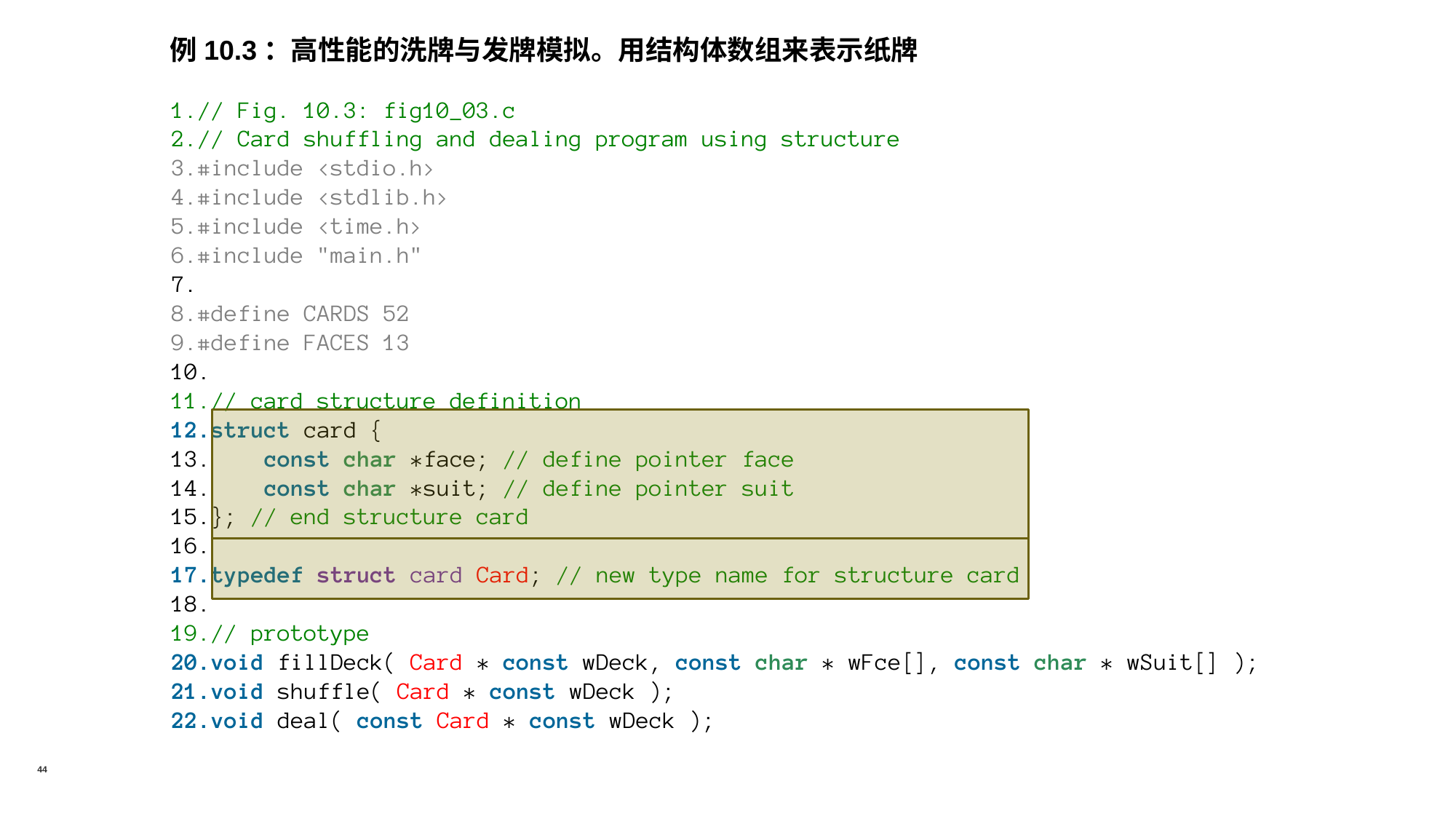

例10.3：高性能的洗牌与发牌模拟。用结构体数组来表示纸牌
// Fig. 10.3: fig10_03.c
// Card shuffling and dealing program using structure
#include <stdio.h>
#include <stdlib.h>
#include <time.h>
#include "main.h"

#define CARDS 52
#define FACES 13

// card structure definition
struct card {
    const char *face; // define pointer face
    const char *suit; // define pointer suit
}; // end structure card

typedef struct card Card; // new type name for structure card

// prototype
void fillDeck( Card * const wDeck, const char * wFce[], const char * wSuit[] );
void shuffle( Card * const wDeck );
void deal( const Card * const wDeck );

44